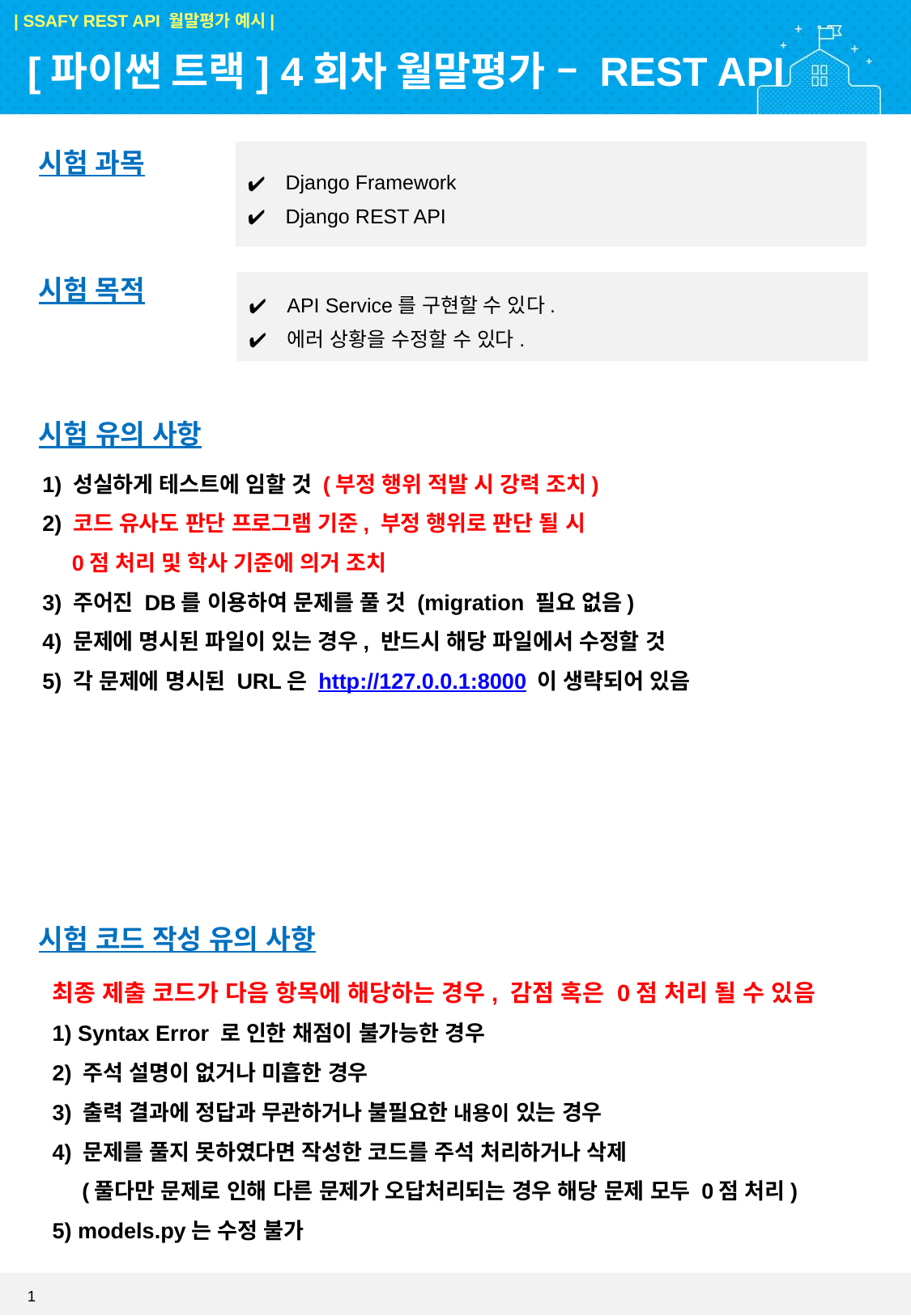

| SSAFY REST API 월말평가 예시|
[파이썬 트랙] 4회차 월말평가 – REST API
시험 과목
Django Framework
Django REST API
시험 목적
API Service를 구현할 수 있다.
에러 상황을 수정할 수 있다.
시험 유의 사항
1) 성실하게 테스트에 임할 것 (부정 행위 적발 시 강력 조치)
2) 코드 유사도 판단 프로그램 기준, 부정 행위로 판단 될 시
    0점 처리 및 학사 기준에 의거 조치
3) 주어진 DB를 이용하여 문제를 풀 것 (migration 필요 없음)
4) 문제에 명시된 파일이 있는 경우, 반드시 해당 파일에서 수정할 것
5) 각 문제에 명시된 URL은 http://127.0.0.1:8000 이 생략되어 있음
시험 코드 작성 유의 사항
최종 제출 코드가 다음 항목에 해당하는 경우, 감점 혹은 0점 처리 될 수 있음
1) Syntax Error 로 인한 채점이 불가능한 경우
2) 주석 설명이 없거나 미흡한 경우
3) 출력 결과에 정답과 무관하거나 불필요한 내용이 있는 경우
4) 문제를 풀지 못하였다면 작성한 코드를 주석 처리하거나 삭제
    (풀다만 문제로 인해 다른 문제가 오답처리되는 경우 해당 문제 모두 0점 처리)
5) models.py는 수정 불가